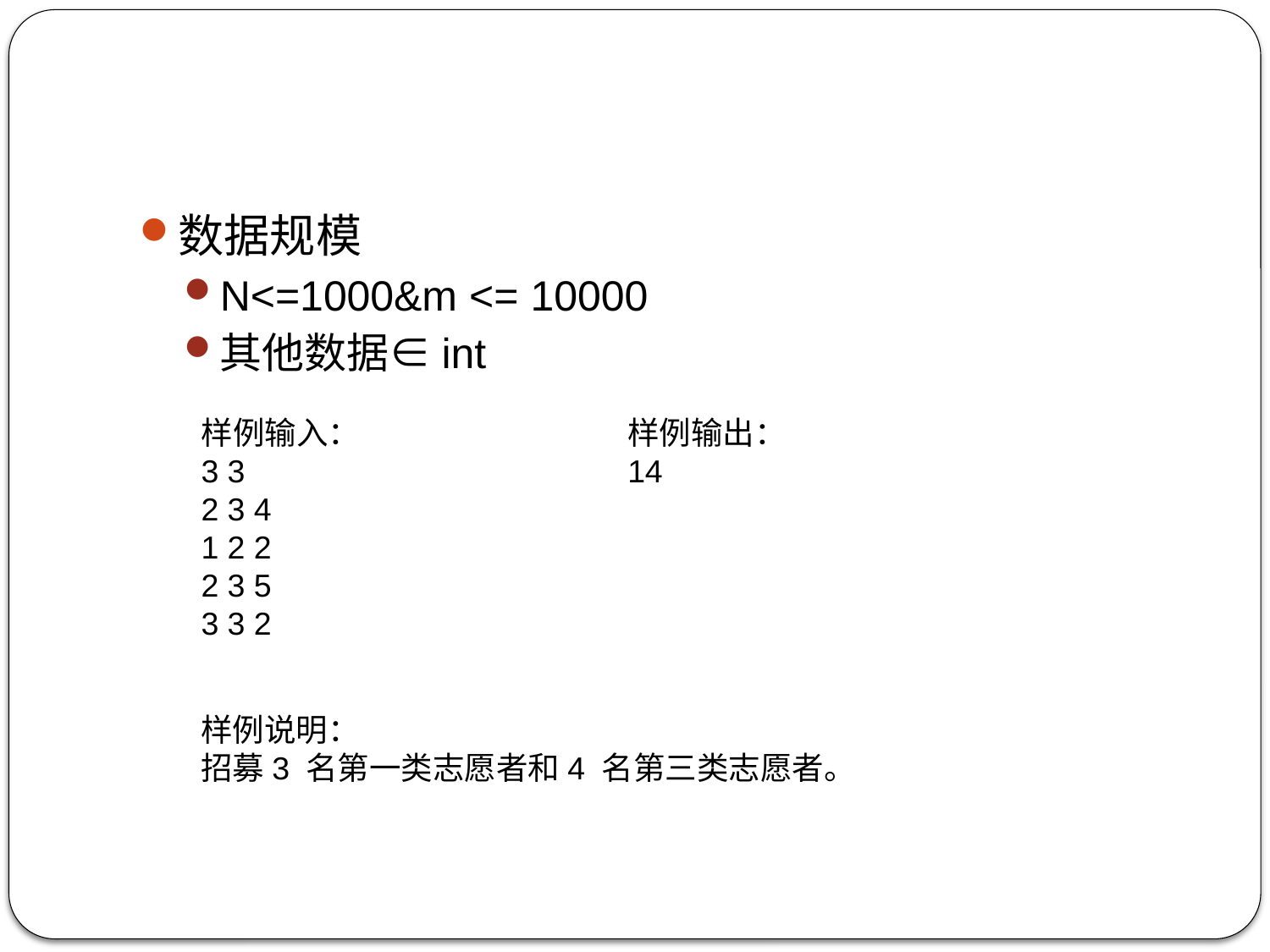

#
数据规模
N<=1000&m <= 10000
其他数据∈int
样例输入：
3 3
2 3 4
1 2 2
2 3 5
3 3 2
样例输出：
14

样例说明：
招募3 名第一类志愿者和4 名第三类志愿者。